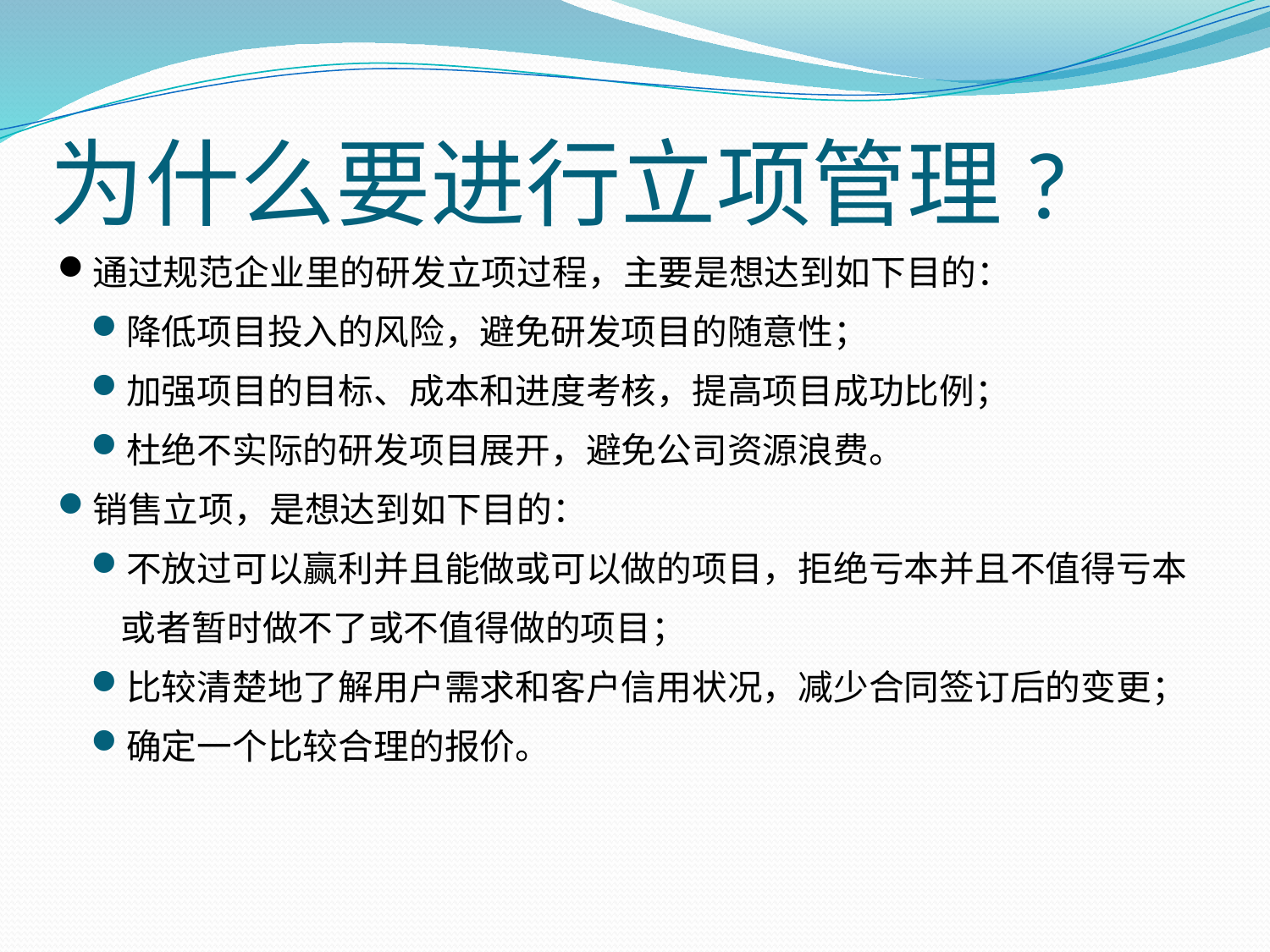

# 为什么要进行立项管理?
通过规范企业里的研发立项过程，主要是想达到如下目的：
降低项目投入的风险，避免研发项目的随意性；
加强项目的目标、成本和进度考核，提高项目成功比例；
杜绝不实际的研发项目展开，避免公司资源浪费。
销售立项，是想达到如下目的：
不放过可以赢利并且能做或可以做的项目，拒绝亏本并且不值得亏本或者暂时做不了或不值得做的项目；
比较清楚地了解用户需求和客户信用状况，减少合同签订后的变更；
确定一个比较合理的报价。